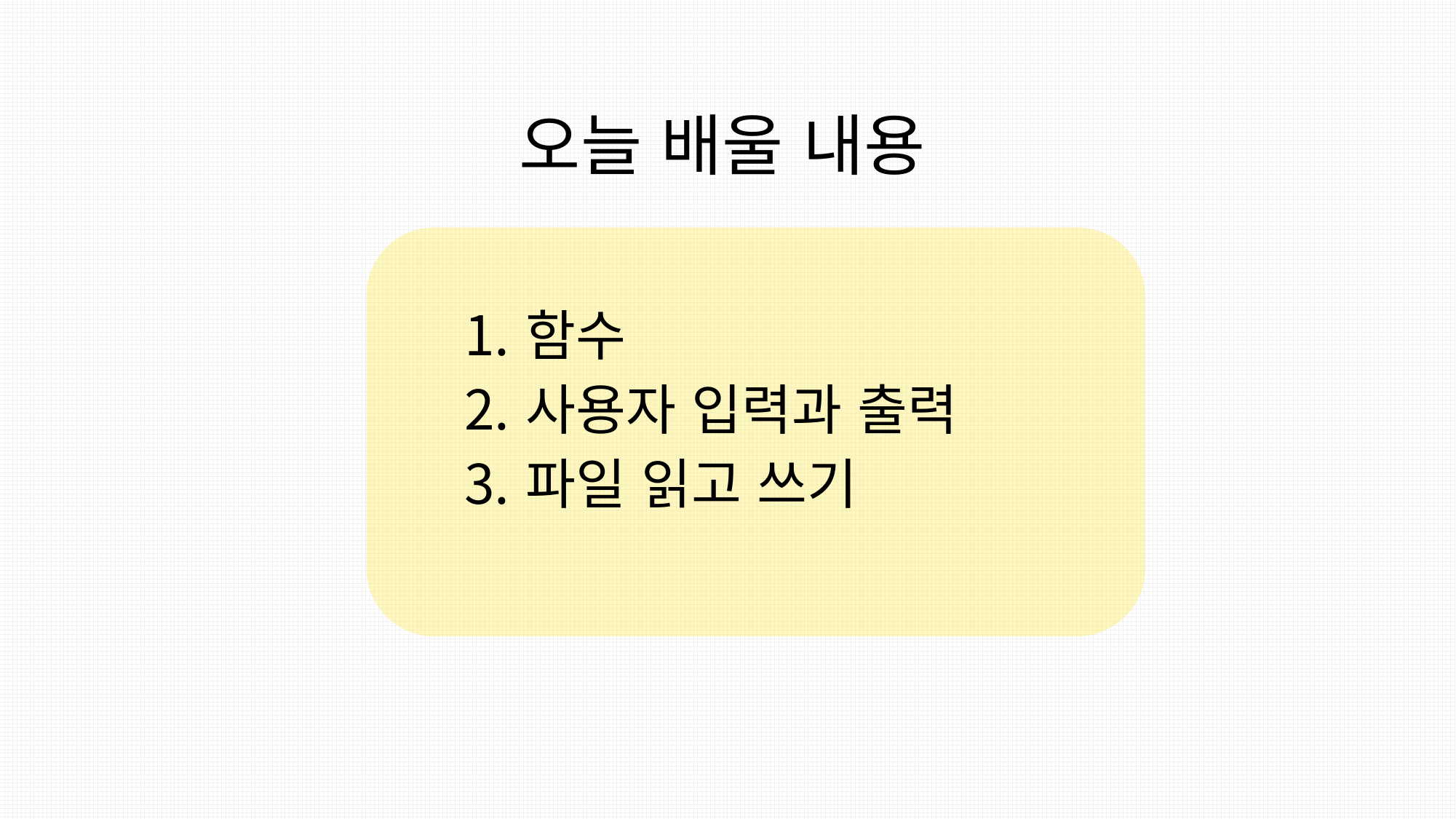

# 오늘 배울 내용

함수
사용자 입력과 출력
파일 읽고 쓰기